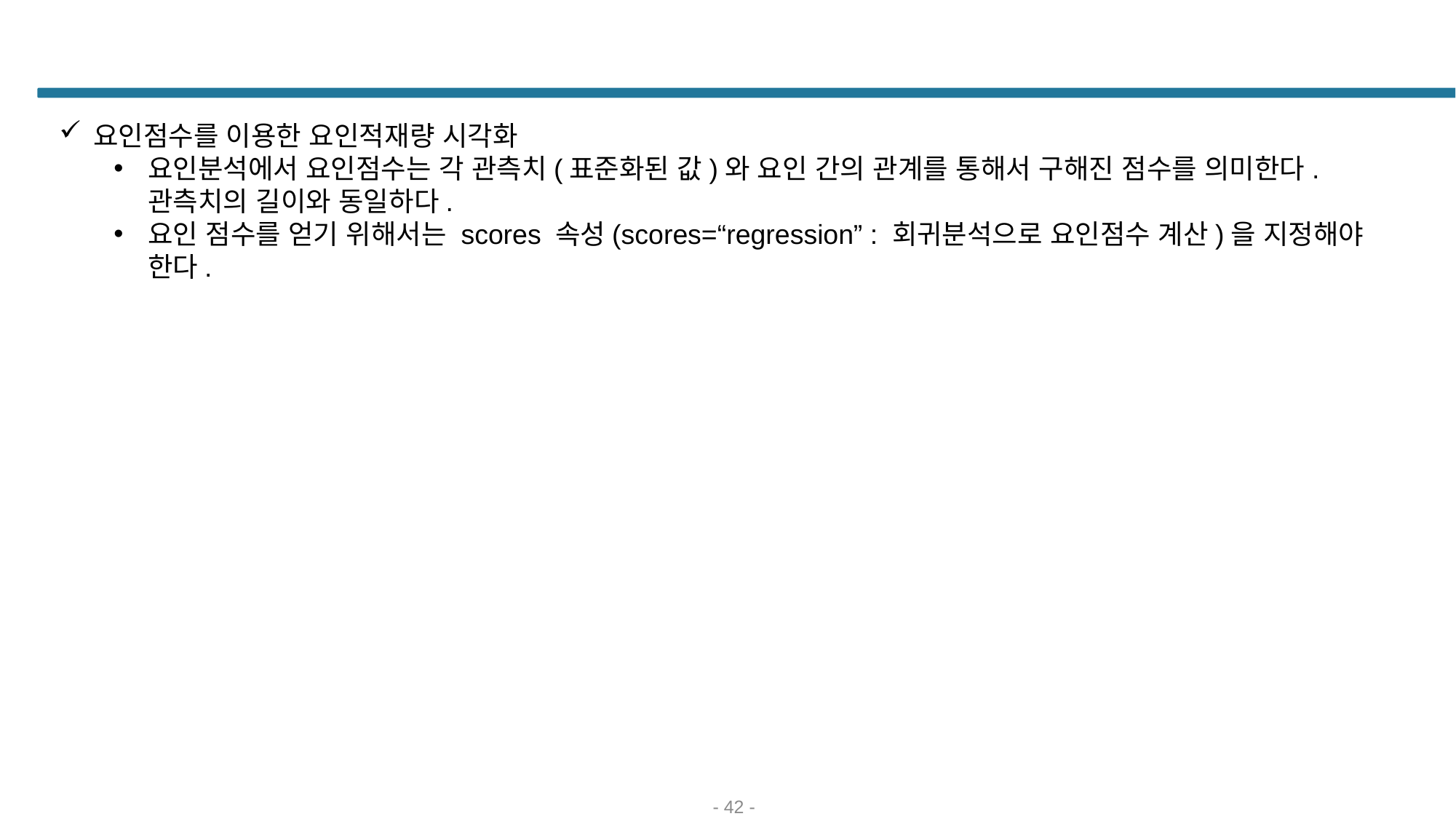

#
요인점수를 이용한 요인적재량 시각화
요인분석에서 요인점수는 각 관측치(표준화된 값)와 요인 간의 관계를 통해서 구해진 점수를 의미한다. 관측치의 길이와 동일하다.
요인 점수를 얻기 위해서는 scores 속성(scores=“regression” : 회귀분석으로 요인점수 계산)을 지정해야 한다.

- 42 -